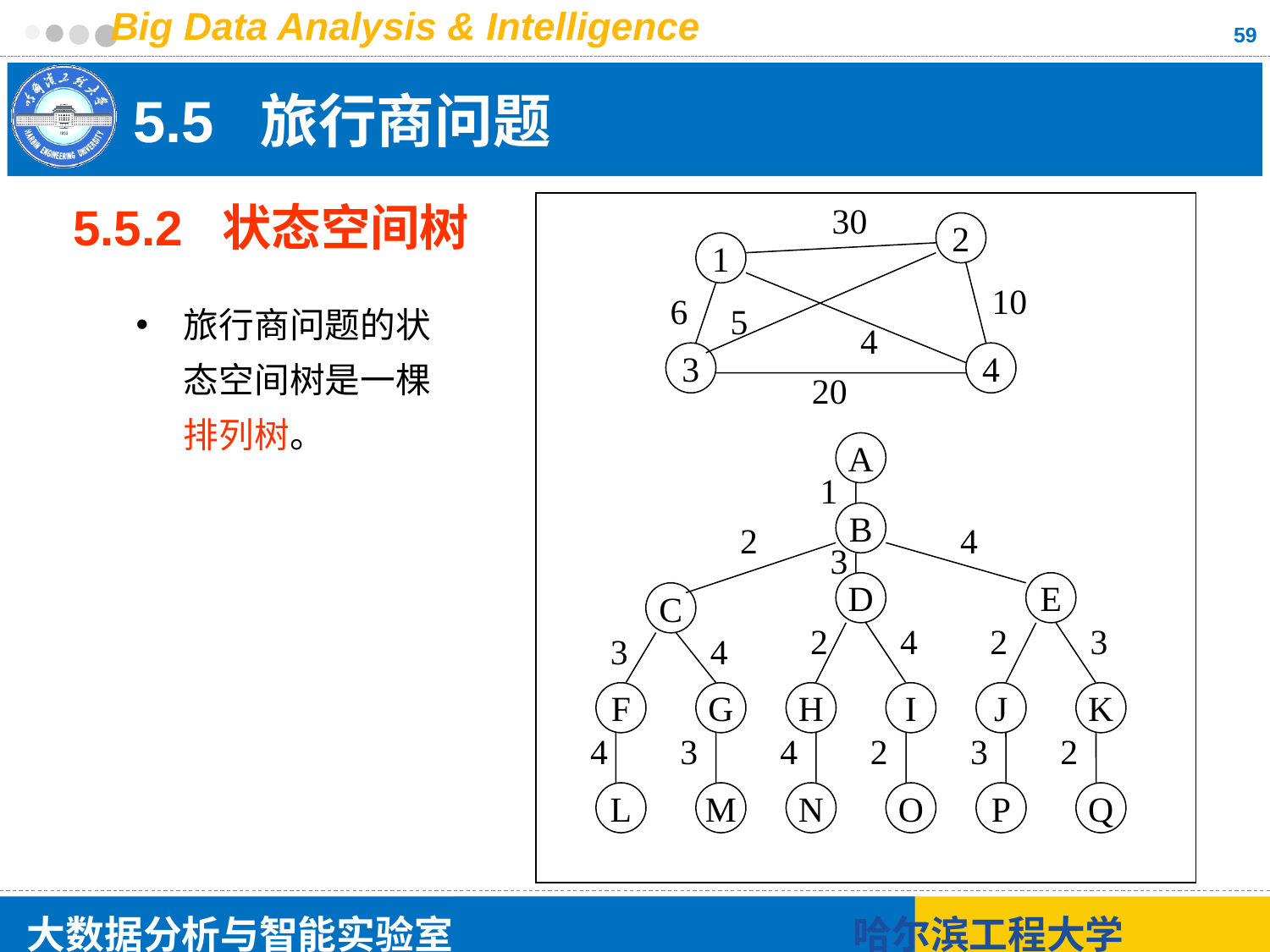

59
# 5.5  旅行商问题
5.5.2  状态空间树
30

2
1

10
6

5
4
3
4
20

A
1

B
2
4
3

D
E
C
2
4
2
3
3
4

F
G
H
I
J
K
4
3
4
2
3
2

L
M
N
O
P
Q
旅行商问题的状态空间树是一棵排列树。